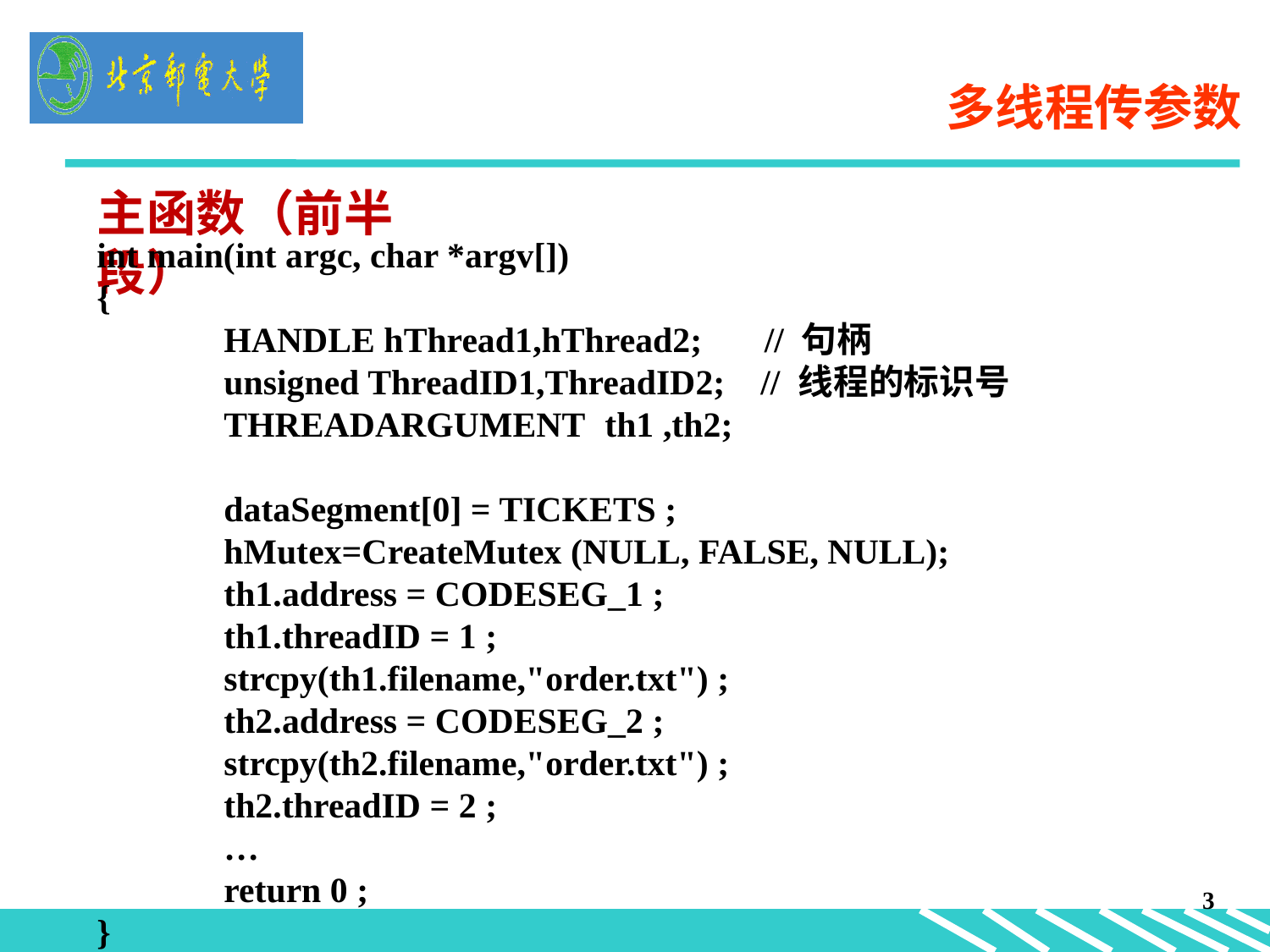

# 多线程传参数
主函数（前半段）
int main(int argc, char *argv[])
{
	HANDLE hThread1,hThread2;       // 句柄
	unsigned ThreadID1,ThreadID2;    // 线程的标识号
	THREADARGUMENT	th1 ,th2;

	dataSegment[0] = TICKETS ;
	hMutex=CreateMutex (NULL, FALSE, NULL);
	th1.address = CODESEG_1 ;
	th1.threadID = 1 ;
	strcpy(th1.filename,"order.txt") ;
	th2.address = CODESEG_2 ;
	strcpy(th2.filename,"order.txt") ;
	th2.threadID = 2 ;
	…
	return 0 ;
}
3